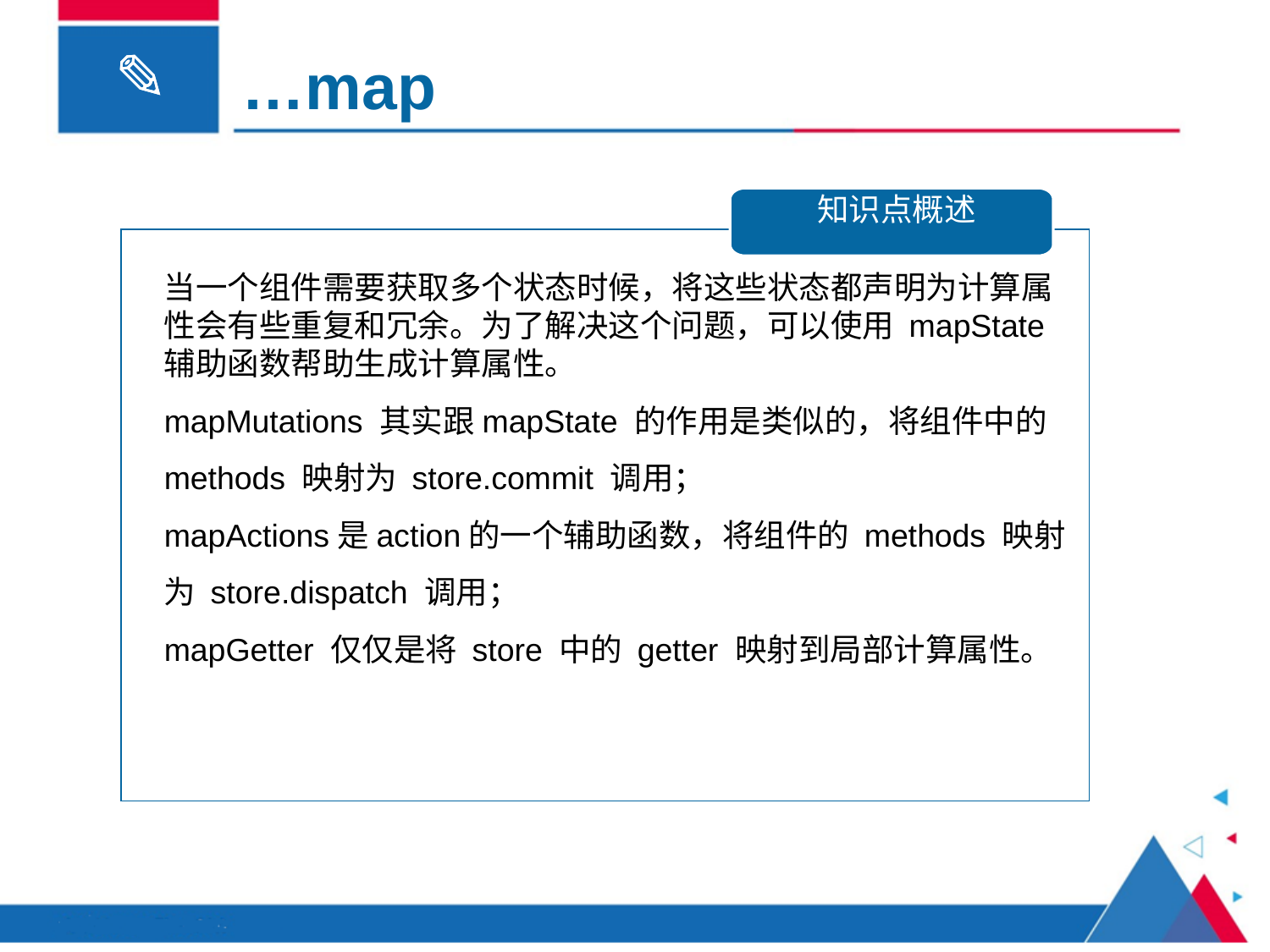

…map
知识点概述

当一个组件需要获取多个状态时候，将这些状态都声明为计算属性会有些重复和冗余。为了解决这个问题，可以使用 mapState 辅助函数帮助生成计算属性。
mapMutations 其实跟mapState 的作用是类似的，将组件中的 methods 映射为 store.commit 调用；
mapActions是action的一个辅助函数，将组件的 methods 映射为 store.dispatch 调用；
mapGetter 仅仅是将 store 中的 getter 映射到局部计算属性。